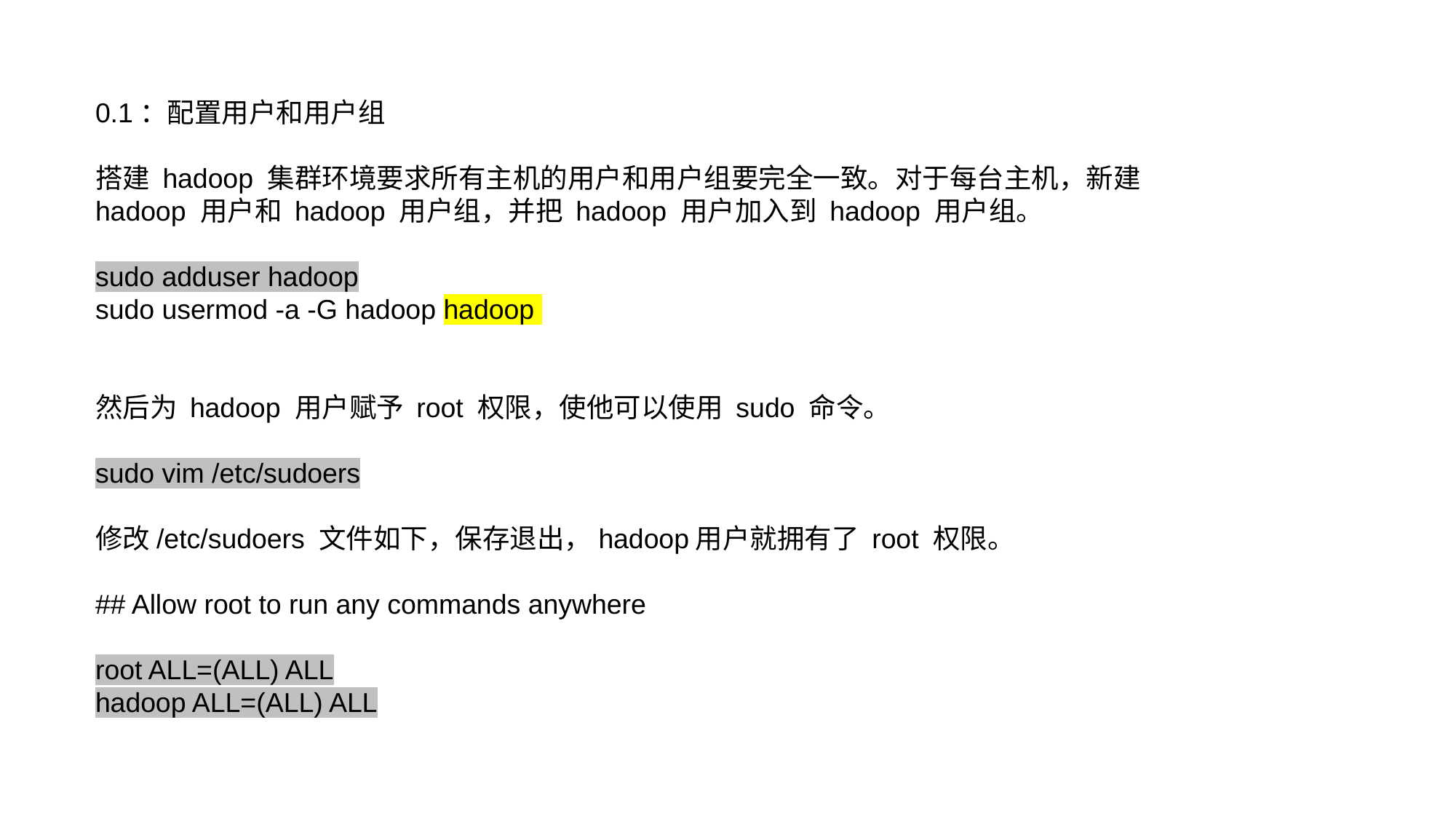

0.1：配置⽤户和⽤户组

搭建 hadoop 集群环境要求所有主机的⽤户和⽤户组要完全⼀致。对于每台主机，新建 hadoop ⽤户和 hadoop ⽤户组，并把 hadoop ⽤户加⼊到 hadoop ⽤户组。

sudo adduser hadoop
sudo usermod -a -G hadoop hadoop

然后为 hadoop ⽤户赋予 root 权限，使他可以使⽤ sudo 命令。

sudo vim /etc/sudoers

修改/etc/sudoers ⽂件如下，保存退出，hadoop⽤户就拥有了 root 权限。

## Allow root to run any commands anywhere

root ALL=(ALL) ALL
hadoop ALL=(ALL) ALL